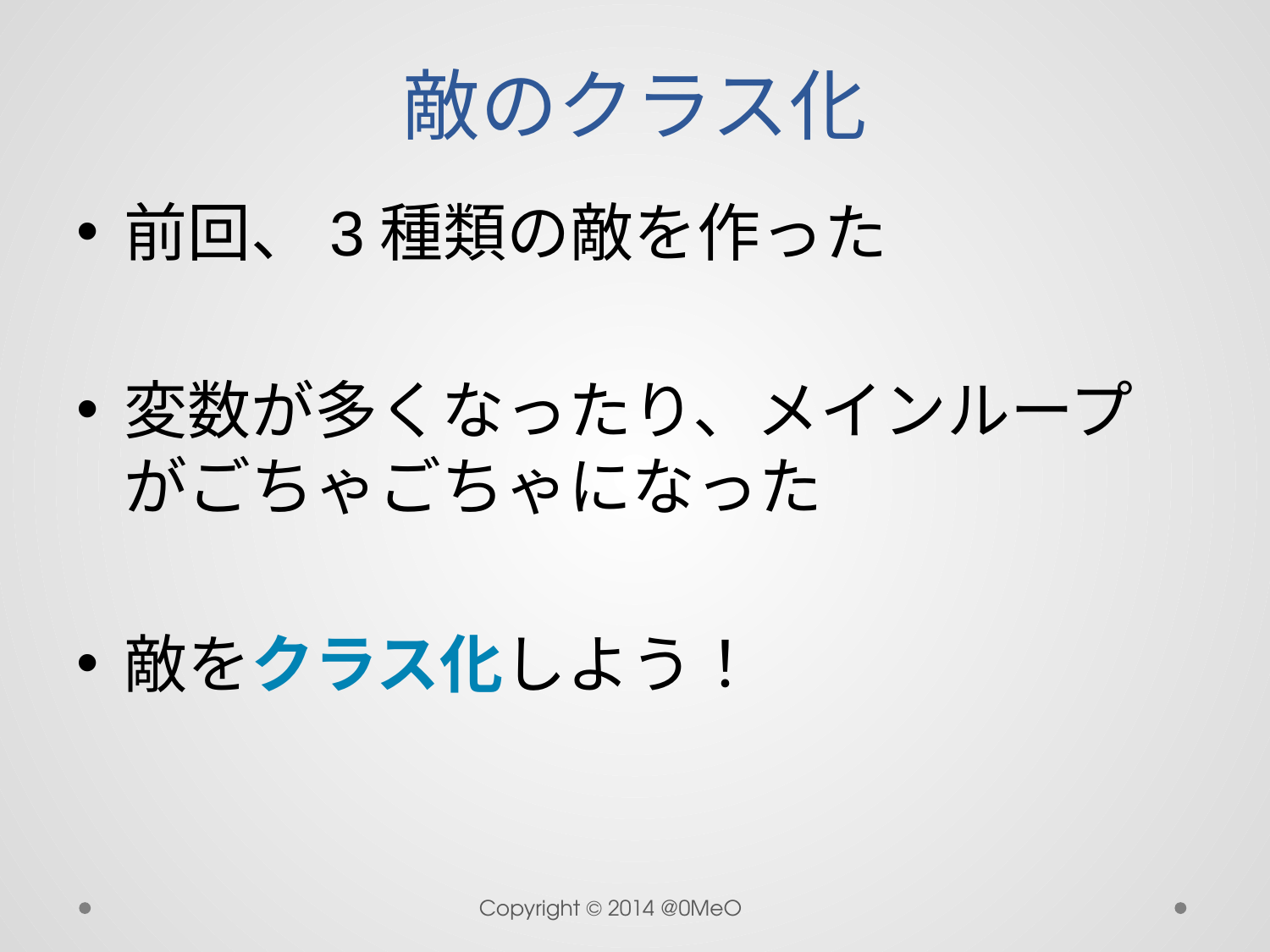

# 敵のクラス化
前回、3種類の敵を作った

変数が多くなったり、メインループがごちゃごちゃになった

敵をクラス化しよう！